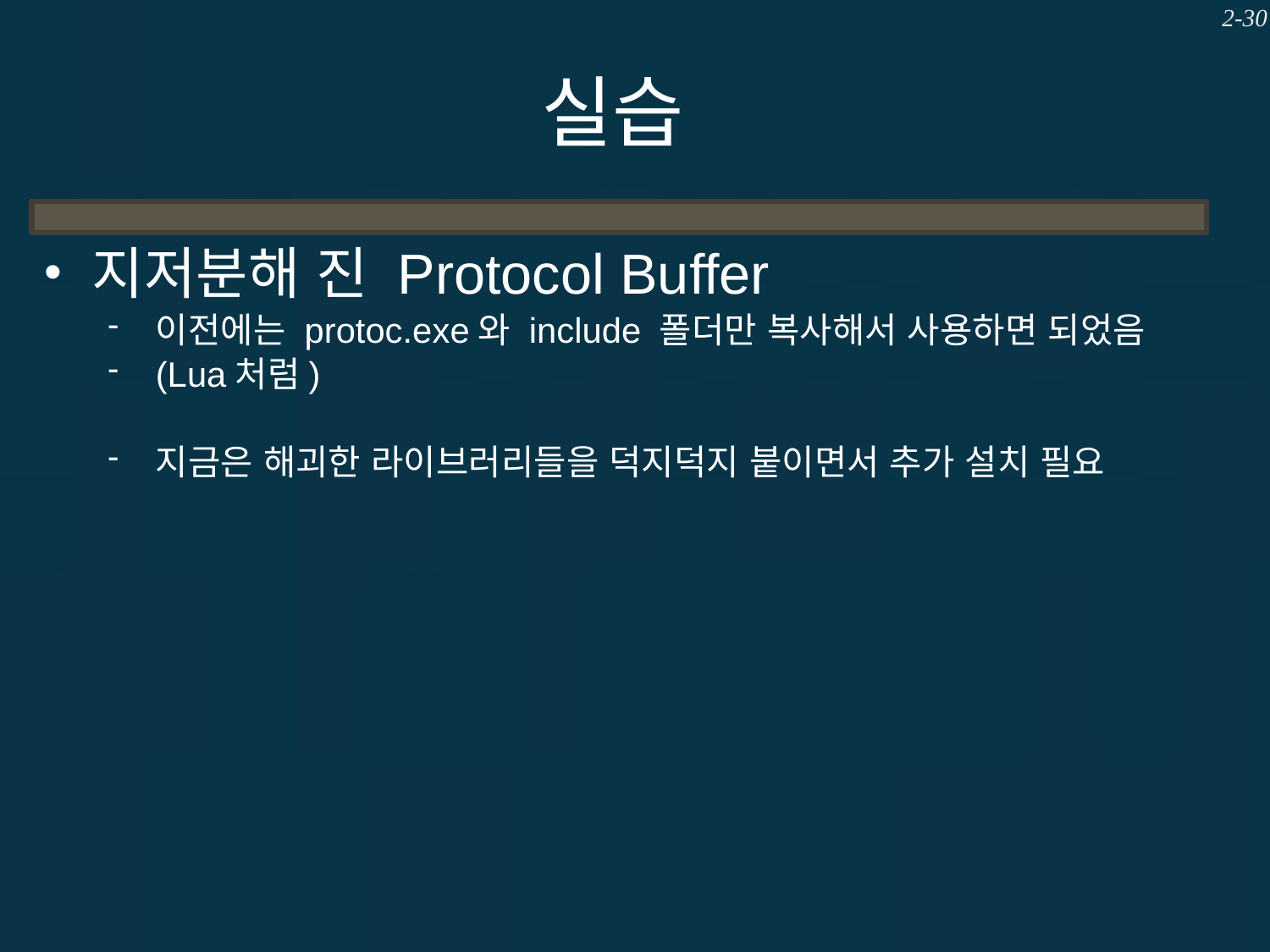

2-30
# 실습

지저분해 진 Protocol Buffer
이전에는 protoc.exe와 include 폴더만 복사해서 사용하면 되었음
(Lua처럼)

지금은 해괴한 라이브러리들을 덕지덕지 붙이면서 추가 설치 필요